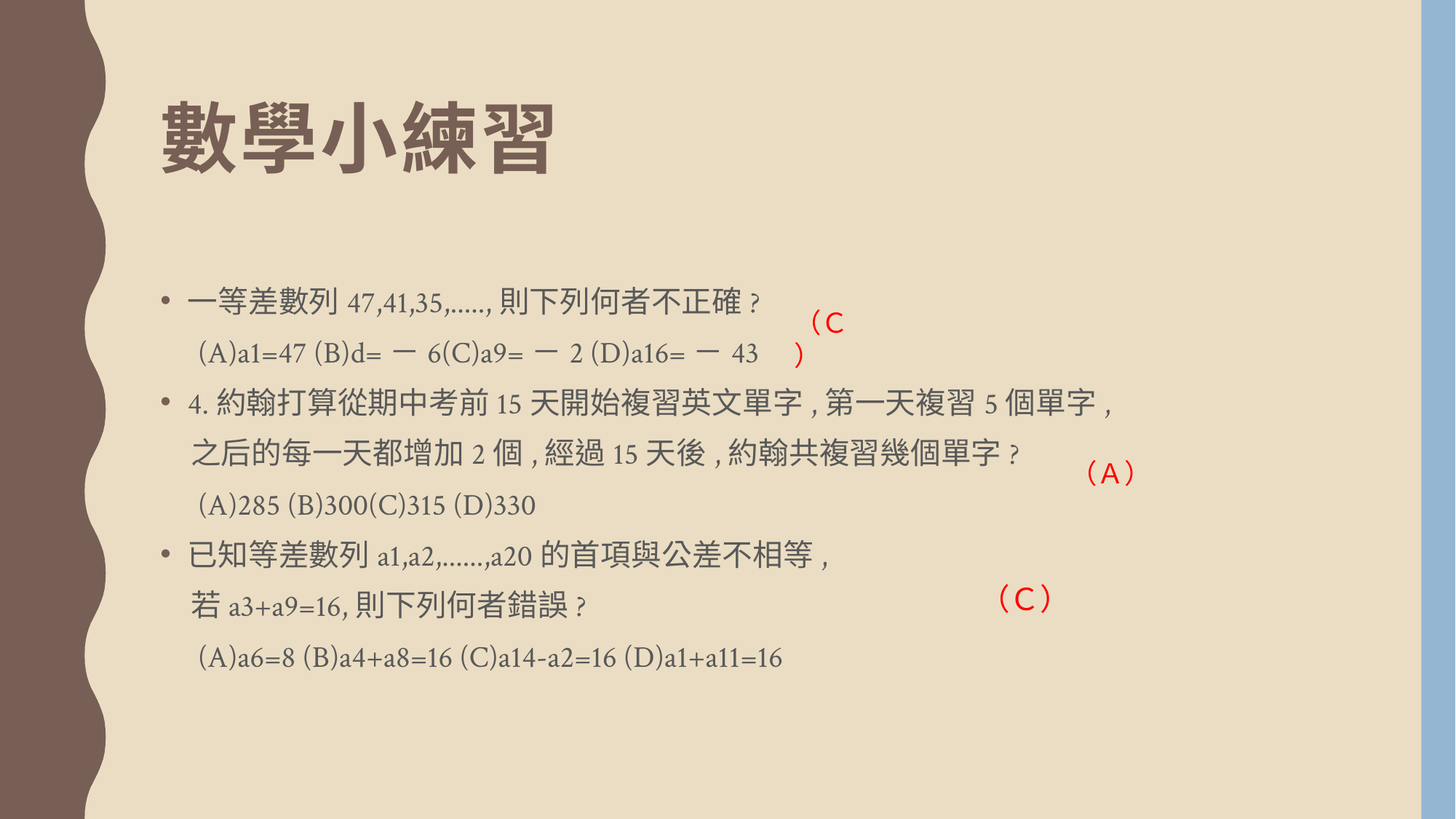

# 數學小練習
一等差數列47,41,35,.....,則下列何者不正確?
　(A)a1=47 (B)d=－6(C)a9=－2 (D)a16=－43
4.約翰打算從期中考前15天開始複習英文單字,第一天複習5個單字,
　之后的每一天都增加2個,經過15天後,約翰共複習幾個單字?
　(A)285 (B)300(C)315 (D)330
已知等差數列a1,a2,......,a20的首項與公差不相等,
　若a3+a9=16,則下列何者錯誤?
　(A)a6=8 (B)a4+a8=16 (C)a14-a2=16 (D)a1+a11=16
（Ｃ）
（Ａ）
（Ｃ）